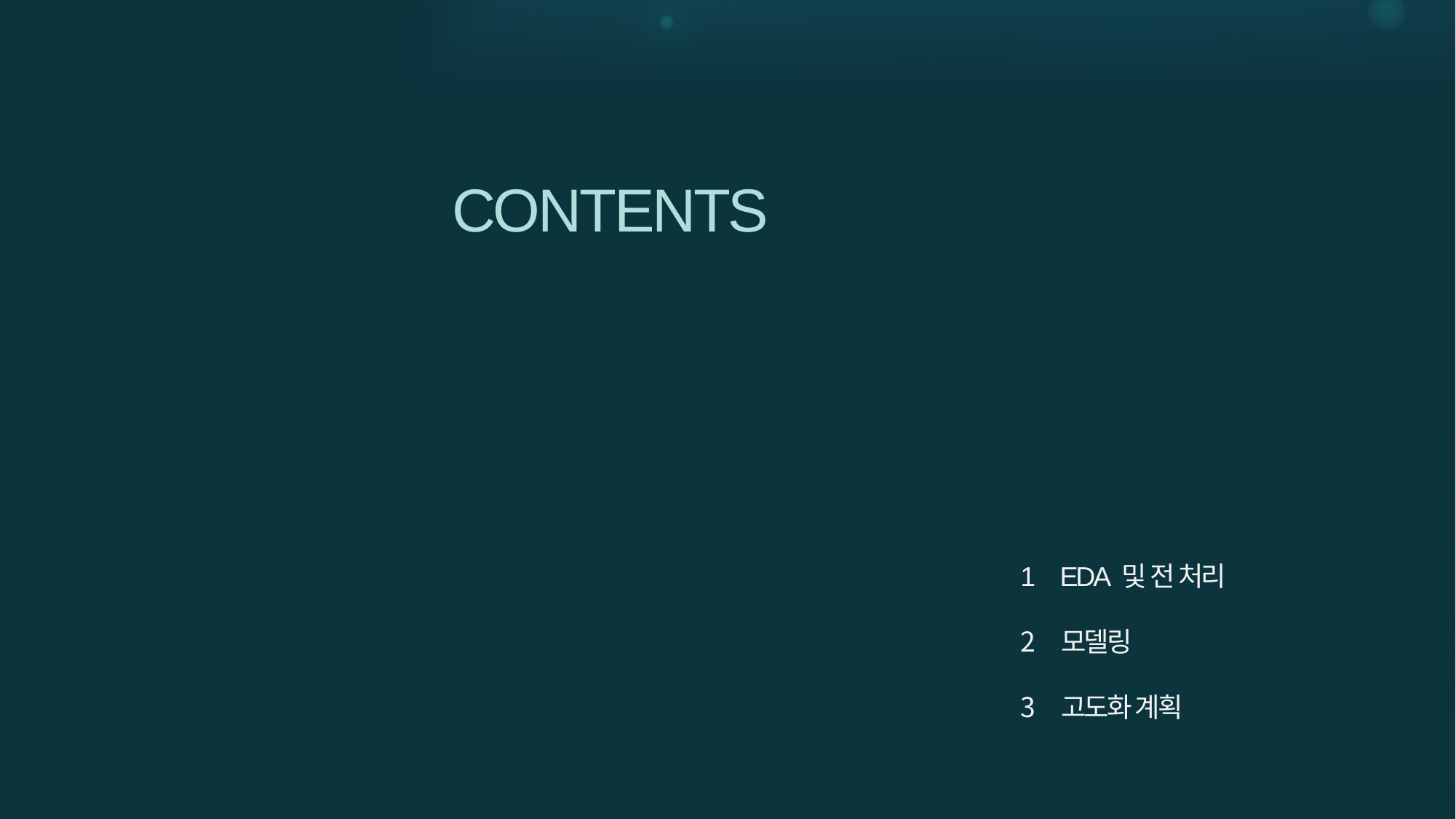

CONTENTS
1     EDA 및 전 처리
모델링
고도화 계획